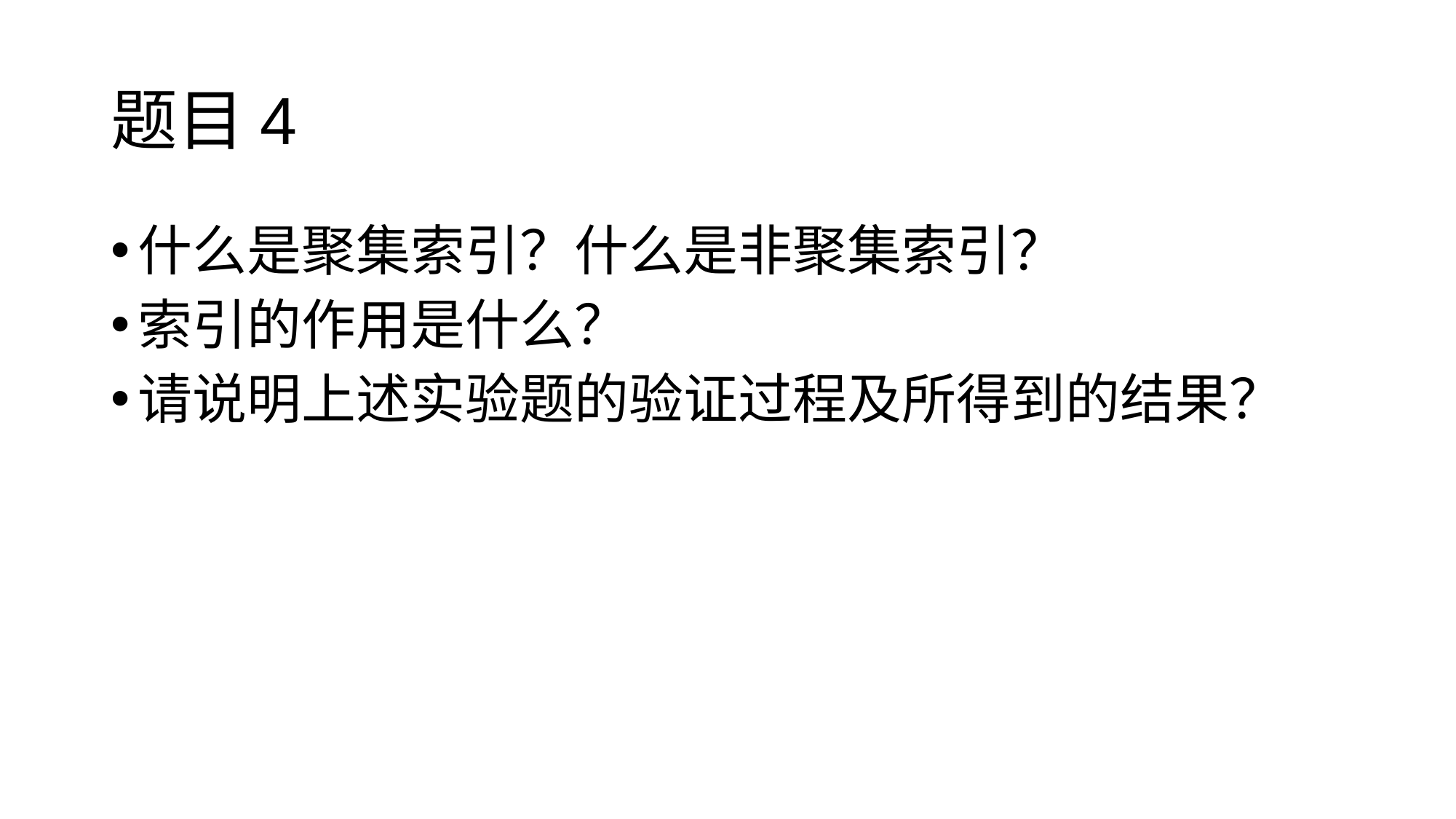

# 题目4
什么是聚集索引？什么是非聚集索引？
索引的作用是什么？
请说明上述实验题的验证过程及所得到的结果？